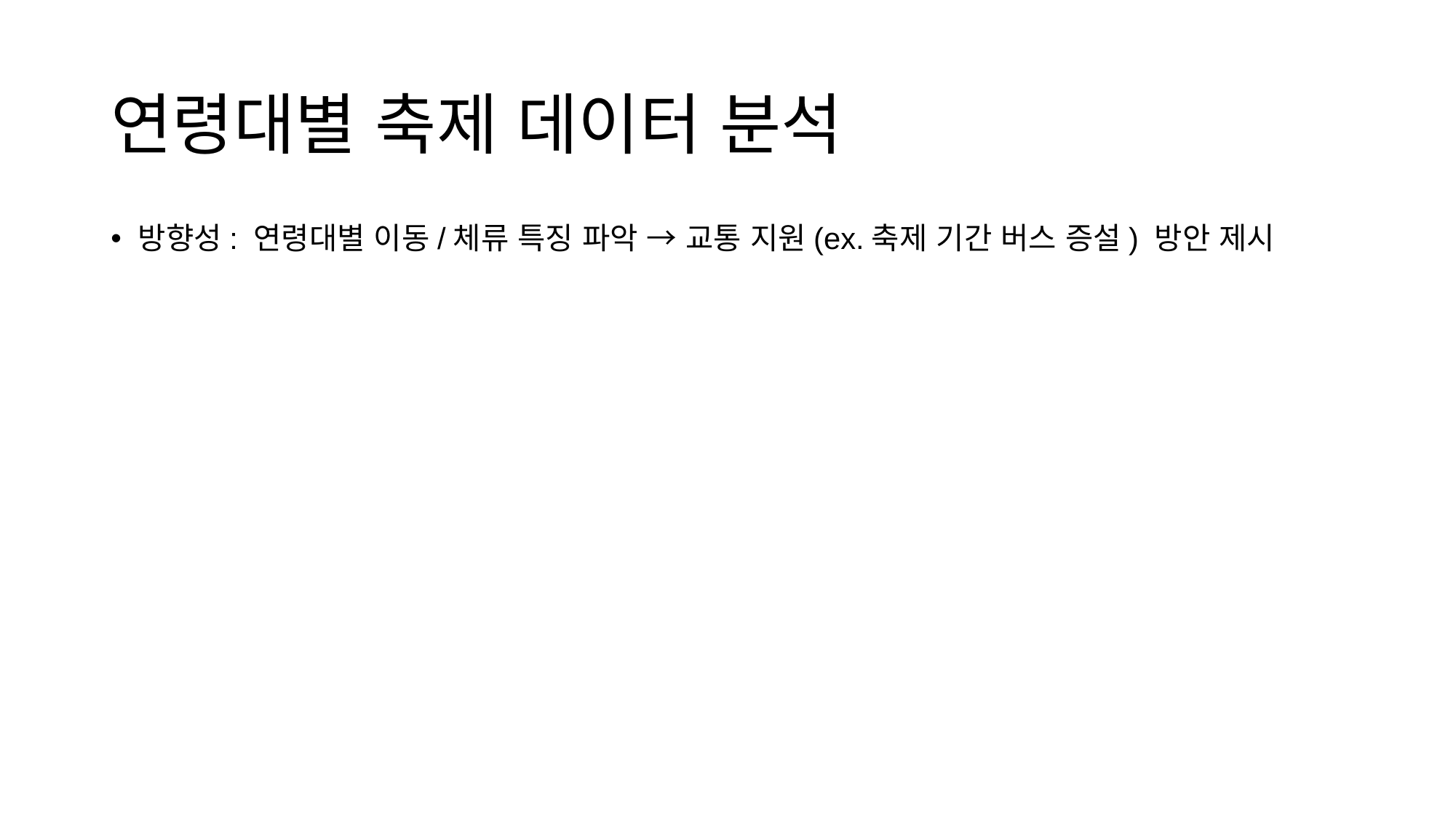

# 연령대별 축제 데이터 분석
방향성: 연령대별 이동/체류 특징 파악 → 교통 지원(ex.축제 기간 버스 증설) 방안 제시